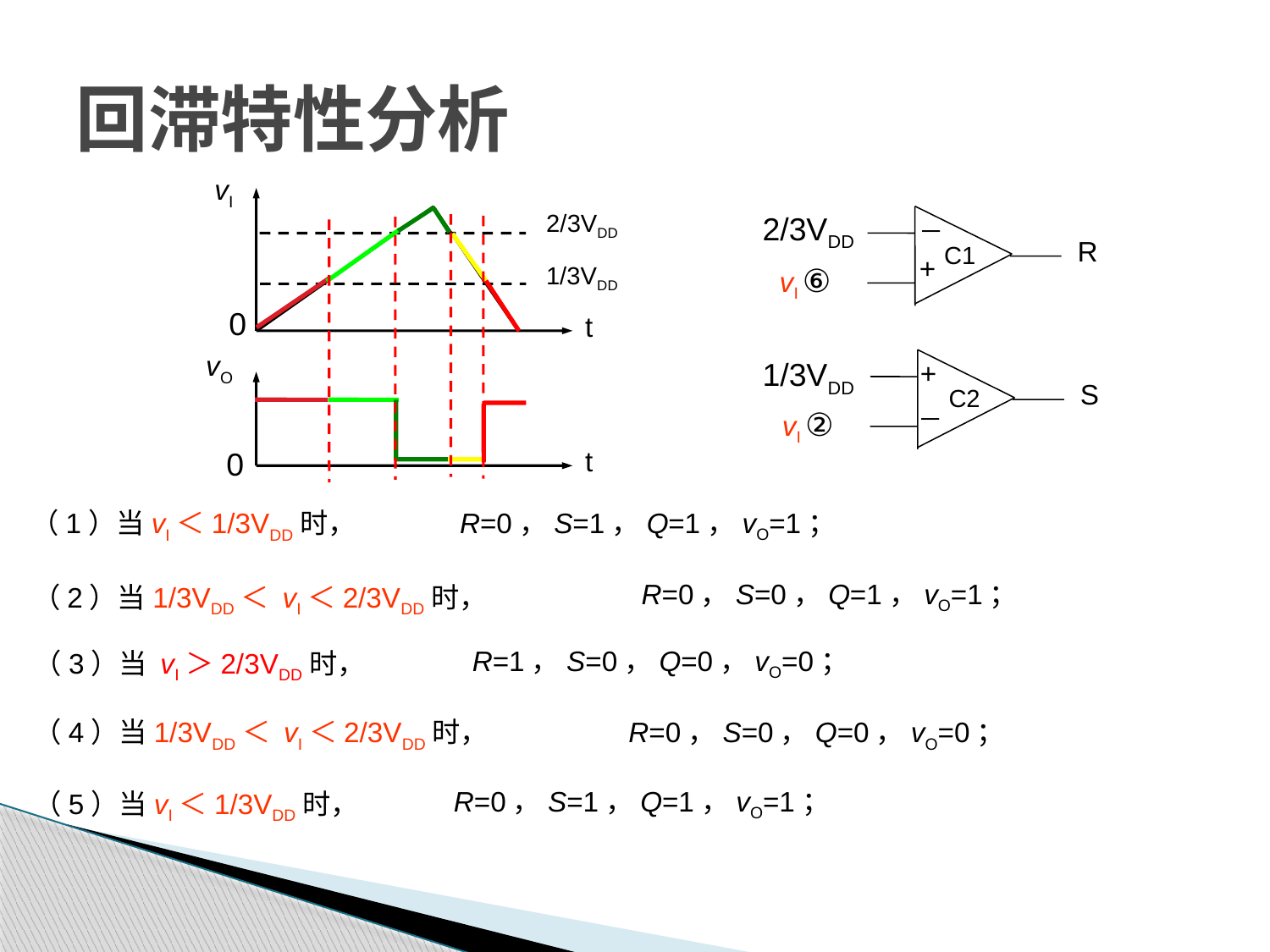

# 回滞特性分析
vI

0
t

vO

0
t

2/3VDD

1/3VDD

2/3VDD

－
R

C1
+
vI ⑥

1/3VDD
+

S
C2

vI ②
－

R=0，S=1，Q=1，vO=1；
（1）当vI＜1/3VDD时，
R=0，S=0，Q=1，vO=1；
（2）当1/3VDD＜ vI＜2/3VDD时，
R=1，S=0，Q=0，vO=0；
（3）当 vI＞2/3VDD时，
（4）当1/3VDD＜ vI＜2/3VDD时，
R=0，S=0，Q=0，vO=0；
R=0，S=1，Q=1，vO=1；
（5）当vI＜1/3VDD时，